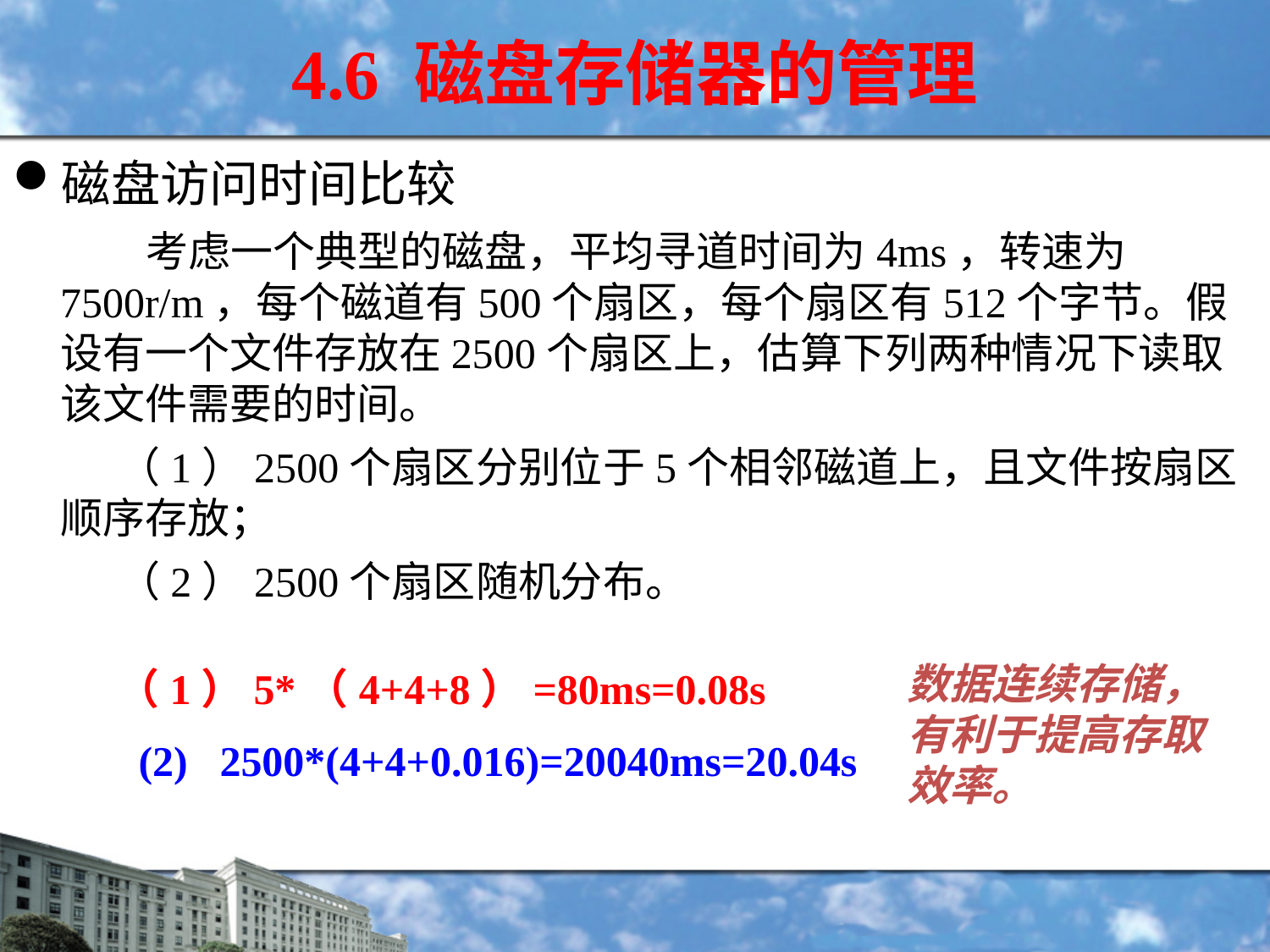

4.6 磁盘存储器的管理
磁盘访问时间比较
             考虑一个典型的磁盘，平均寻道时间为4ms，转速为7500r/m，每个磁道有500个扇区，每个扇区有512个字节。假设有一个文件存放在2500个扇区上，估算下列两种情况下读取该文件需要的时间。
          （1）2500个扇区分别位于5个相邻磁道上，且文件按扇区顺序存放；
          （2）2500个扇区随机分布。

数据连续存储，有利于提高存取效率。
（1）5*（4+4+8）=80ms=0.08s
  (2)   2500*(4+4+0.016)=20040ms=20.04s